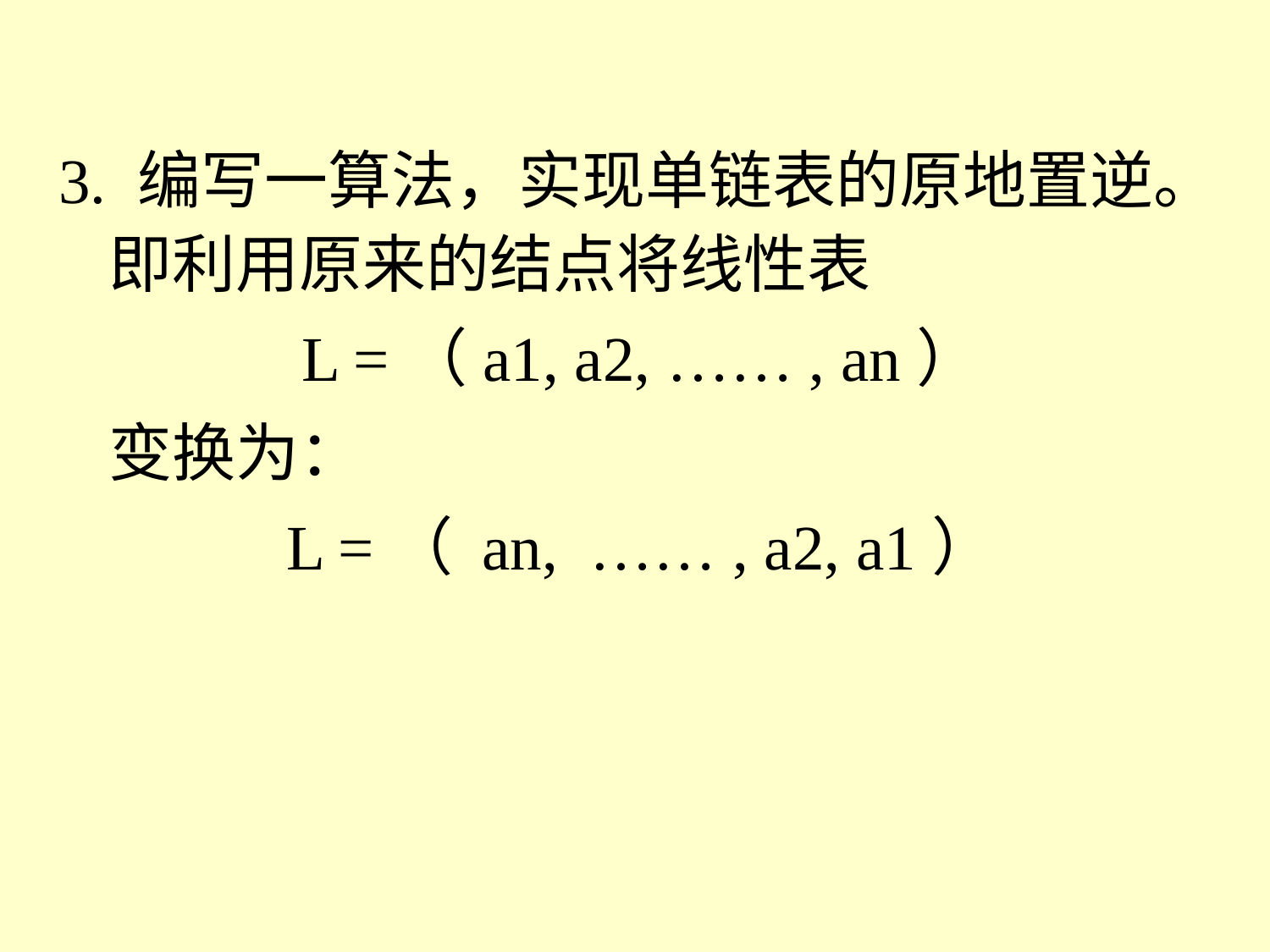

3. 编写一算法，实现单链表的原地置逆。即利用原来的结点将线性表
L =（a1, a2, …… , an）
	变换为：
L =（ an,  …… , a2, a1）